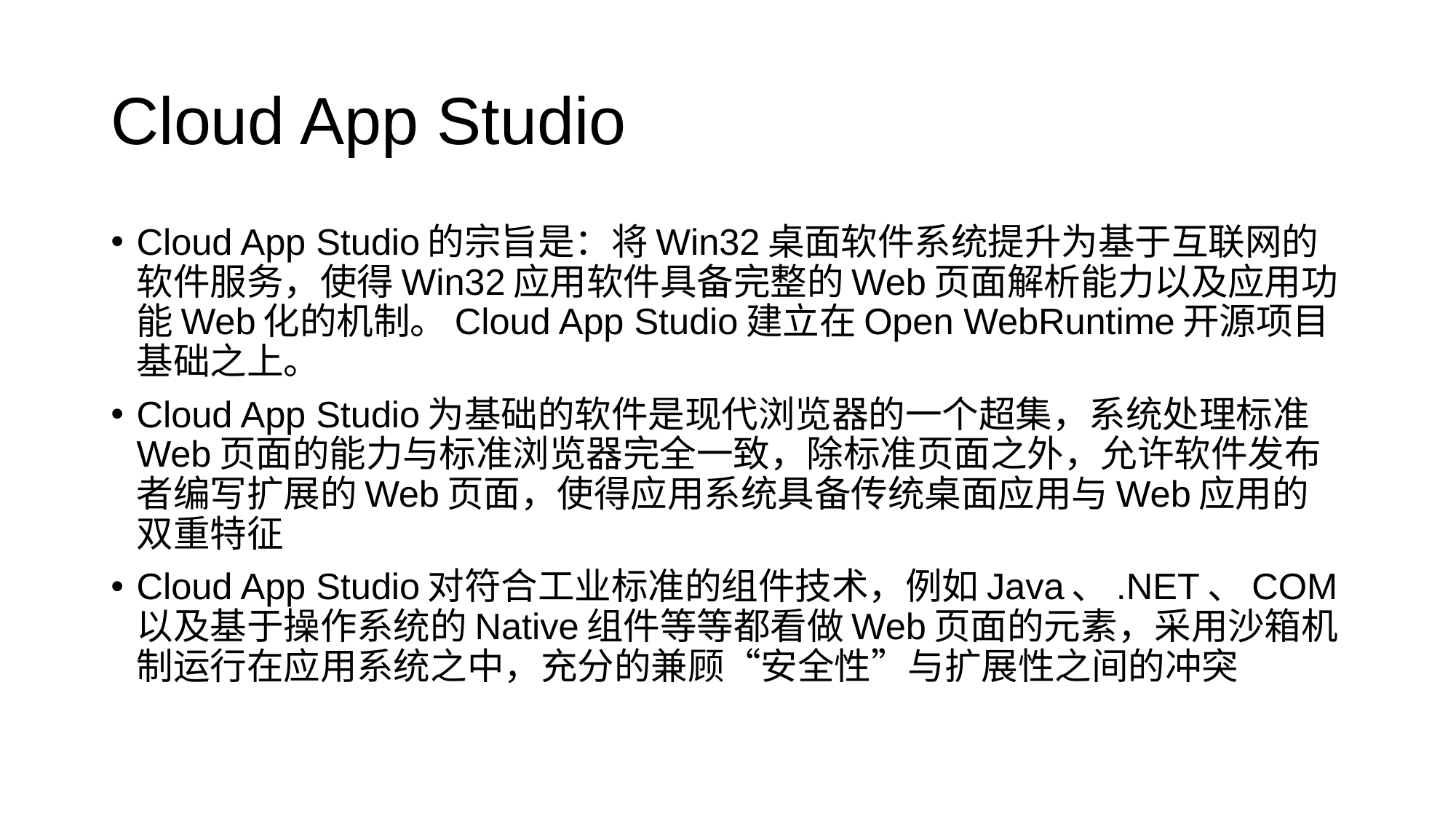

# Cloud App Studio
Cloud App Studio的宗旨是：将Win32桌面软件系统提升为基于互联网的软件服务，使得Win32应用软件具备完整的Web页面解析能力以及应用功能Web化的机制。Cloud App Studio建立在Open WebRuntime开源项目基础之上。
Cloud App Studio为基础的软件是现代浏览器的一个超集，系统处理标准Web页面的能力与标准浏览器完全一致，除标准页面之外，允许软件发布者编写扩展的Web页面，使得应用系统具备传统桌面应用与Web应用的双重特征
Cloud App Studio对符合工业标准的组件技术，例如Java、.NET、COM以及基于操作系统的Native组件等等都看做Web页面的元素，采用沙箱机制运行在应用系统之中，充分的兼顾“安全性”与扩展性之间的冲突